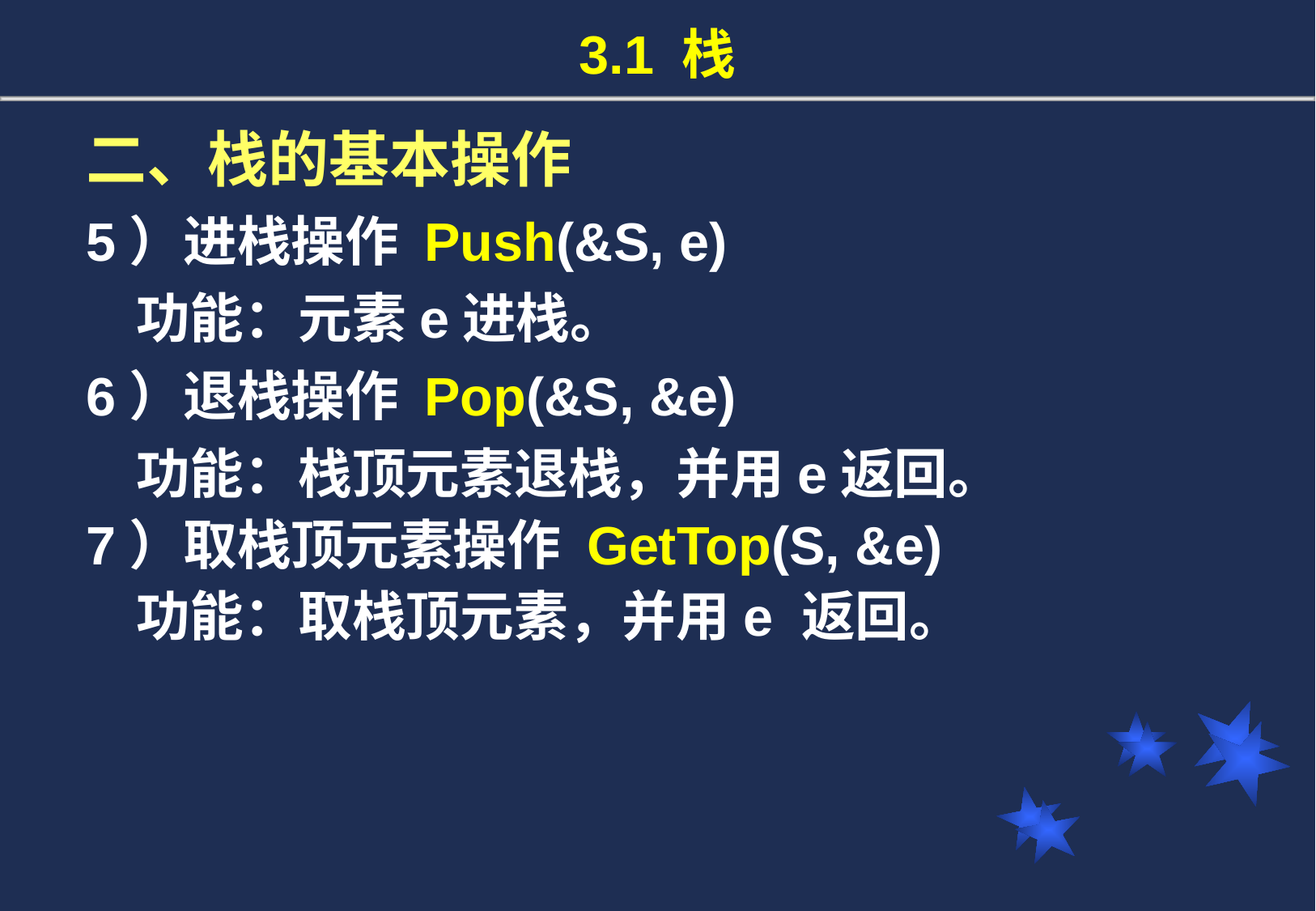

# 3.1 栈
二、栈的基本操作
5）进栈操作 Push(&S, e)
   功能：元素e进栈。
6）退栈操作 Pop(&S, &e)
   功能：栈顶元素退栈，并用e返回。
7）取栈顶元素操作 GetTop(S, &e)
   功能：取栈顶元素，并用e 返回。